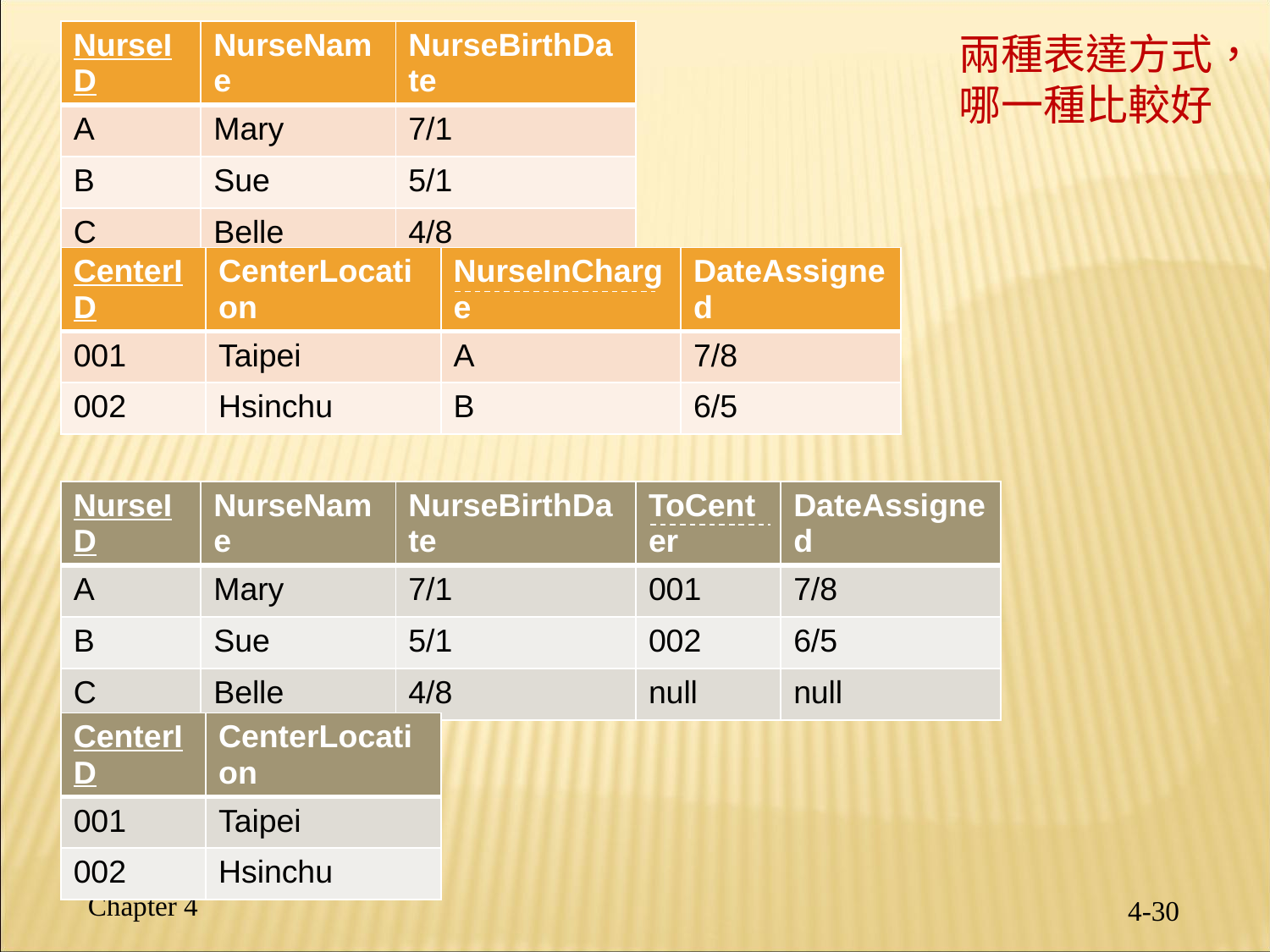

| NurseID | NurseName | NurseBirthDate |
| --- | --- | --- |
| A | Mary | 7/1 |
| B | Sue | 5/1 |
| C | Belle | 4/8 |
兩種表達方式，
哪一種比較好
| CenterID | CenterLocation | NurseInCharge | DateAssigned |
| --- | --- | --- | --- |
| 001 | Taipei | A | 7/8 |
| 002 | Hsinchu | B | 6/5 |
| NurseID | NurseName | NurseBirthDate | ToCenter | DateAssigned |
| --- | --- | --- | --- | --- |
| A | Mary | 7/1 | 001 | 7/8 |
| B | Sue | 5/1 | 002 | 6/5 |
| C | Belle | 4/8 | null | null |
| CenterID | CenterLocation |
| --- | --- |
| 001 | Taipei |
| 002 | Hsinchu |